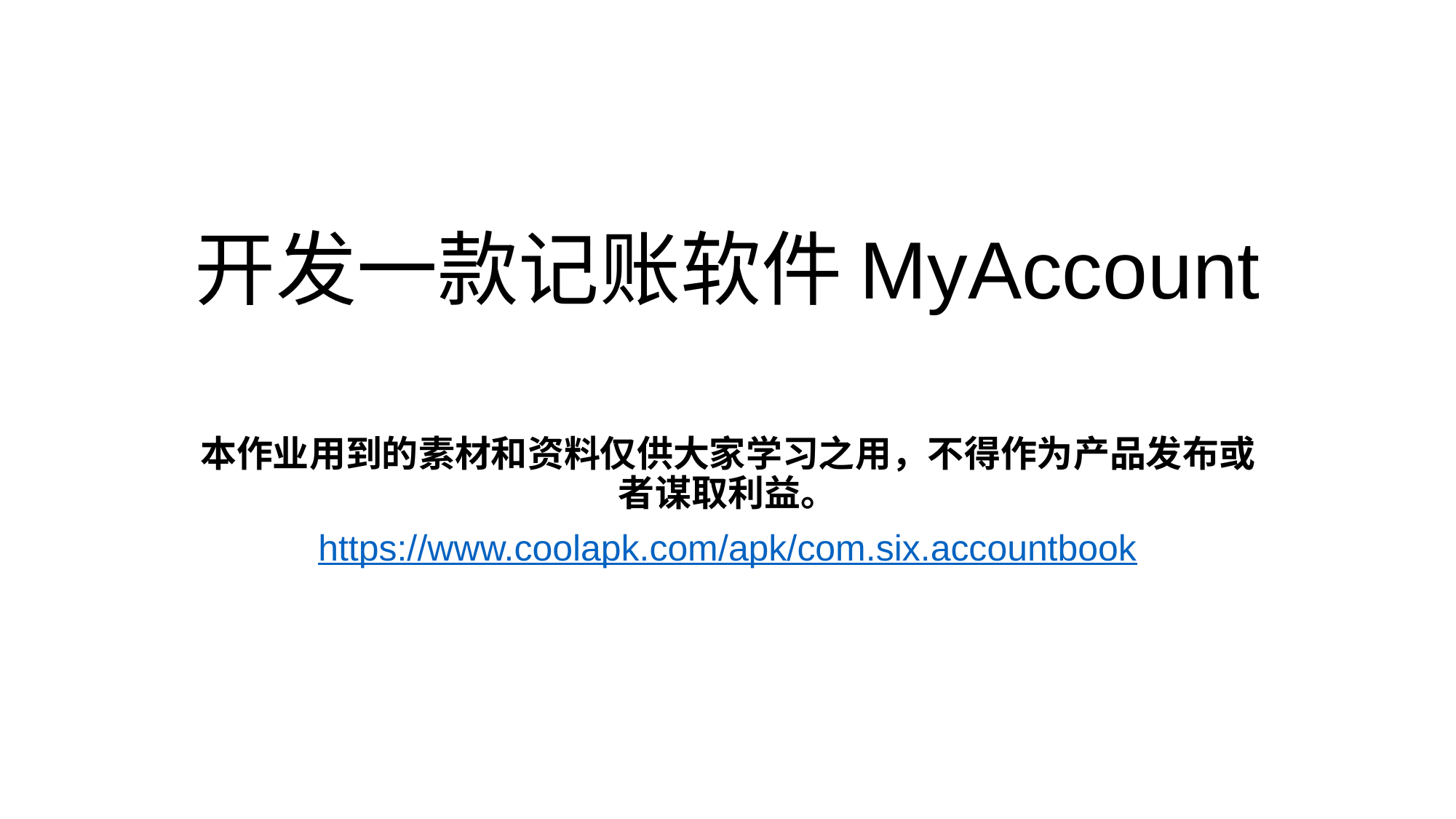

# 开发一款记账软件MyAccount
本作业用到的素材和资料仅供大家学习之用，不得作为产品发布或者谋取利益。
https://www.coolapk.com/apk/com.six.accountbook